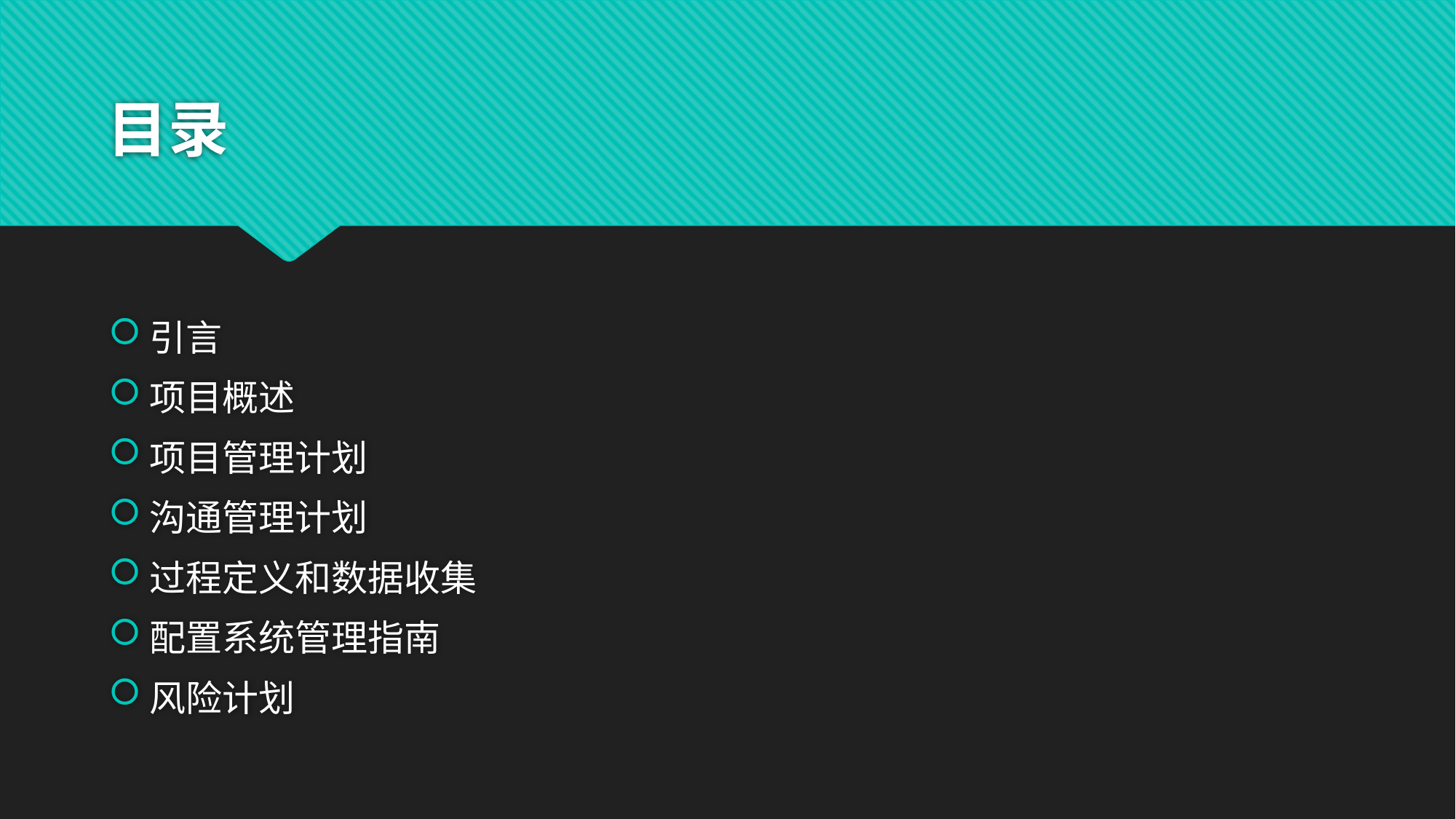

# 目录
引言
项目概述
项目管理计划
沟通管理计划
过程定义和数据收集
配置系统管理指南
风险计划